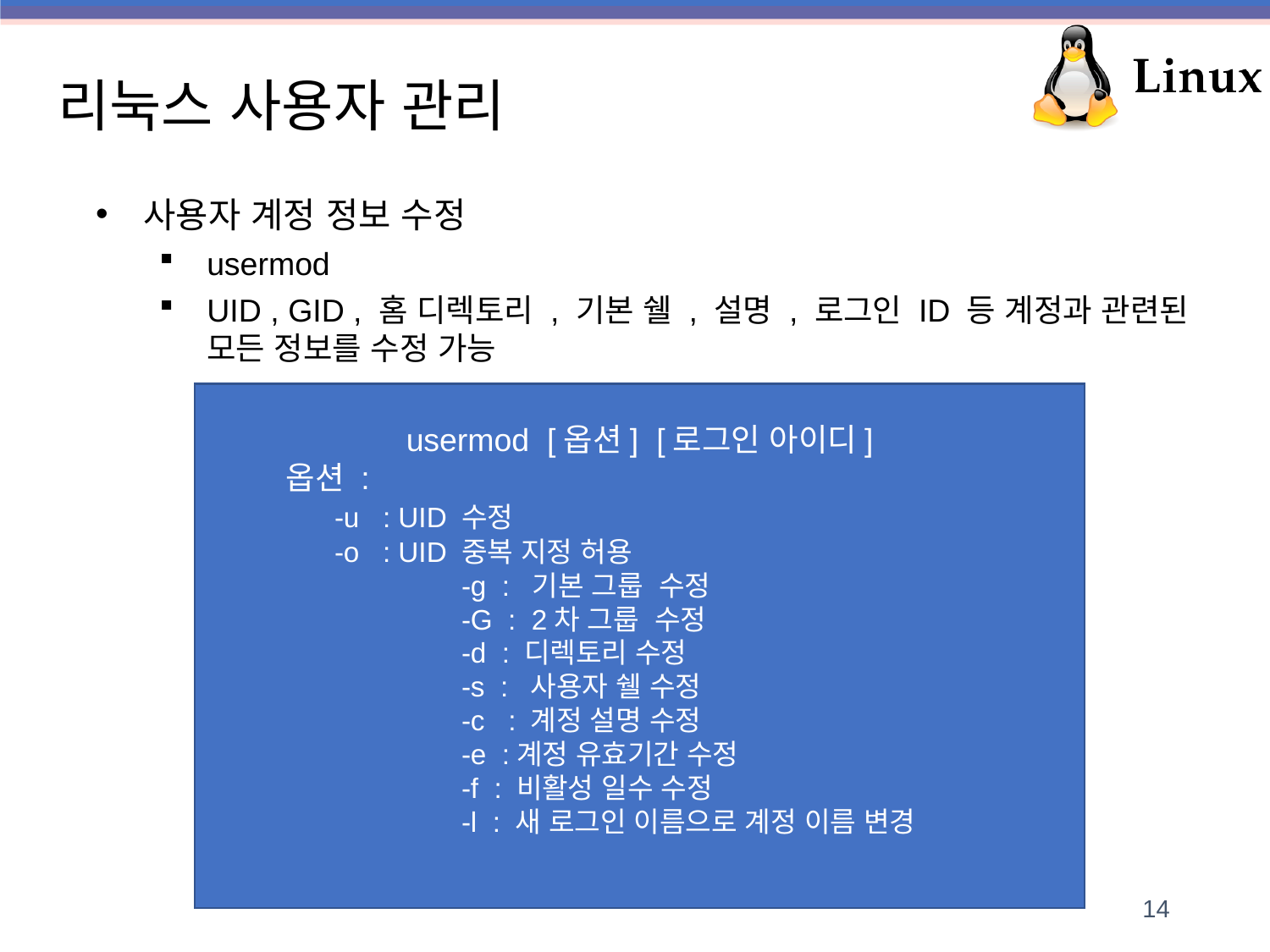

# 리눅스 사용자 관리
사용자 계정 정보 수정
usermod
UID , GID , 홈 디렉토리 , 기본 쉘 , 설명 , 로그인 ID 등 계정과 관련된 모든 정보를 수정 가능

usermod  [옵션]  [로그인 아이디]
        옵션 :
	-u   : UID 수정
-o   : UID 중복 지정 허용
	-g  :  기본 그룹  수정
	-G  :  2차 그룹  수정
	-d  : 디렉토리 수정
	-s  :  사용자 쉘 수정
	-c   : 계정 설명 수정
	-e  :계정 유효기간 수정
	-f  : 비활성 일수 수정
	-l  : 새 로그인 이름으로 계정 이름 변경

14